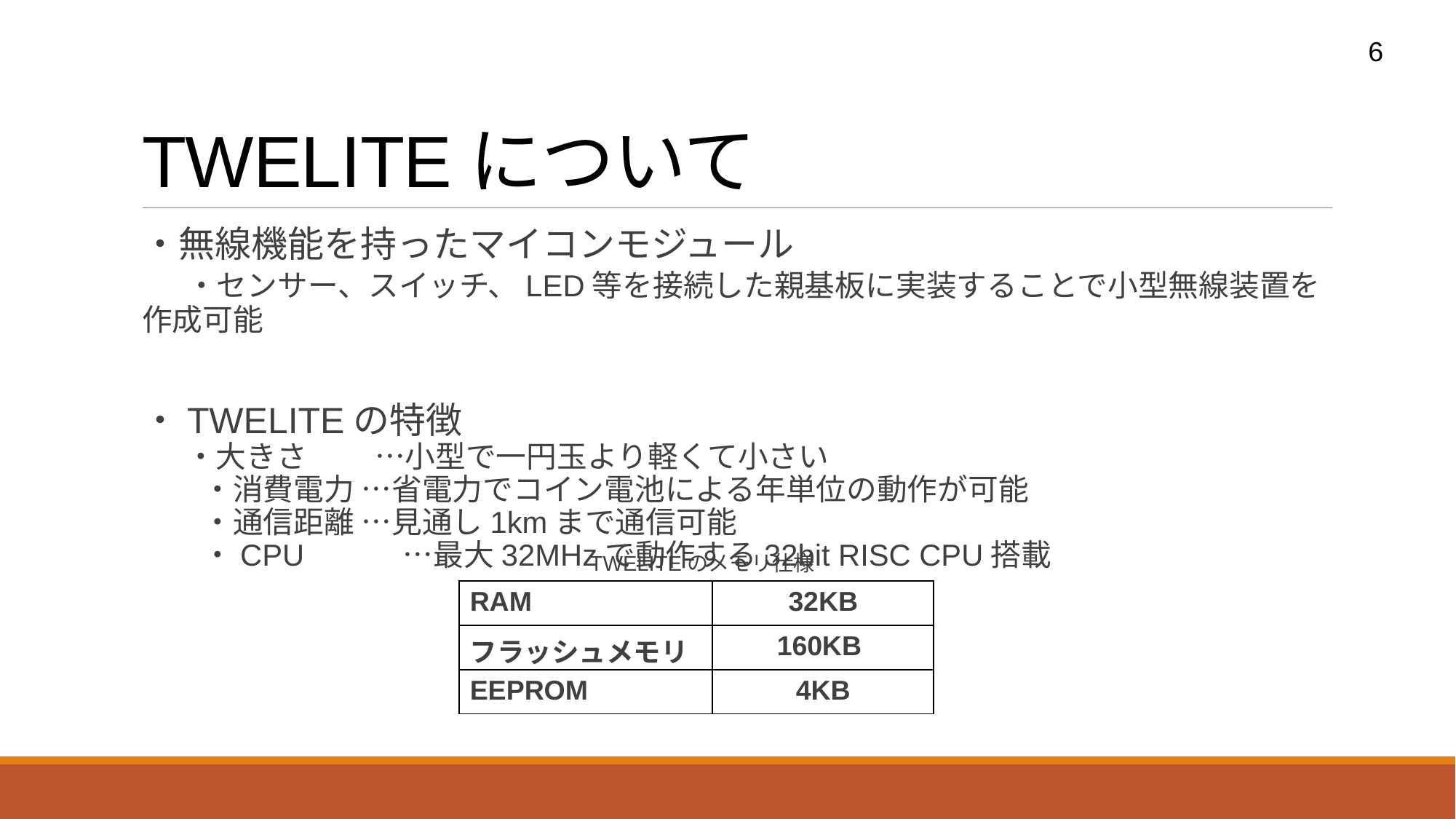

6
# TWELITEについて
・無線機能を持ったマイコンモジュール
　 ・センサー、スイッチ、LED等を接続した親基板に実装することで小型無線装置を作成可能
・TWELITEの特徴
　  ・大きさ 　　…小型で一円玉より軽くて小さい
　　・消費電力 …省電力でコイン電池による年単位の動作が可能
　　・通信距離 …見通し1kmまで通信可能
　　・CPU　　　…最大32MHzで動作する32bit RISC CPU搭載

TWELITEのメモリ仕様
| RAM | 32KB |
| --- | --- |
| フラッシュメモリ | 160KB |
| EEPROM | 4KB |